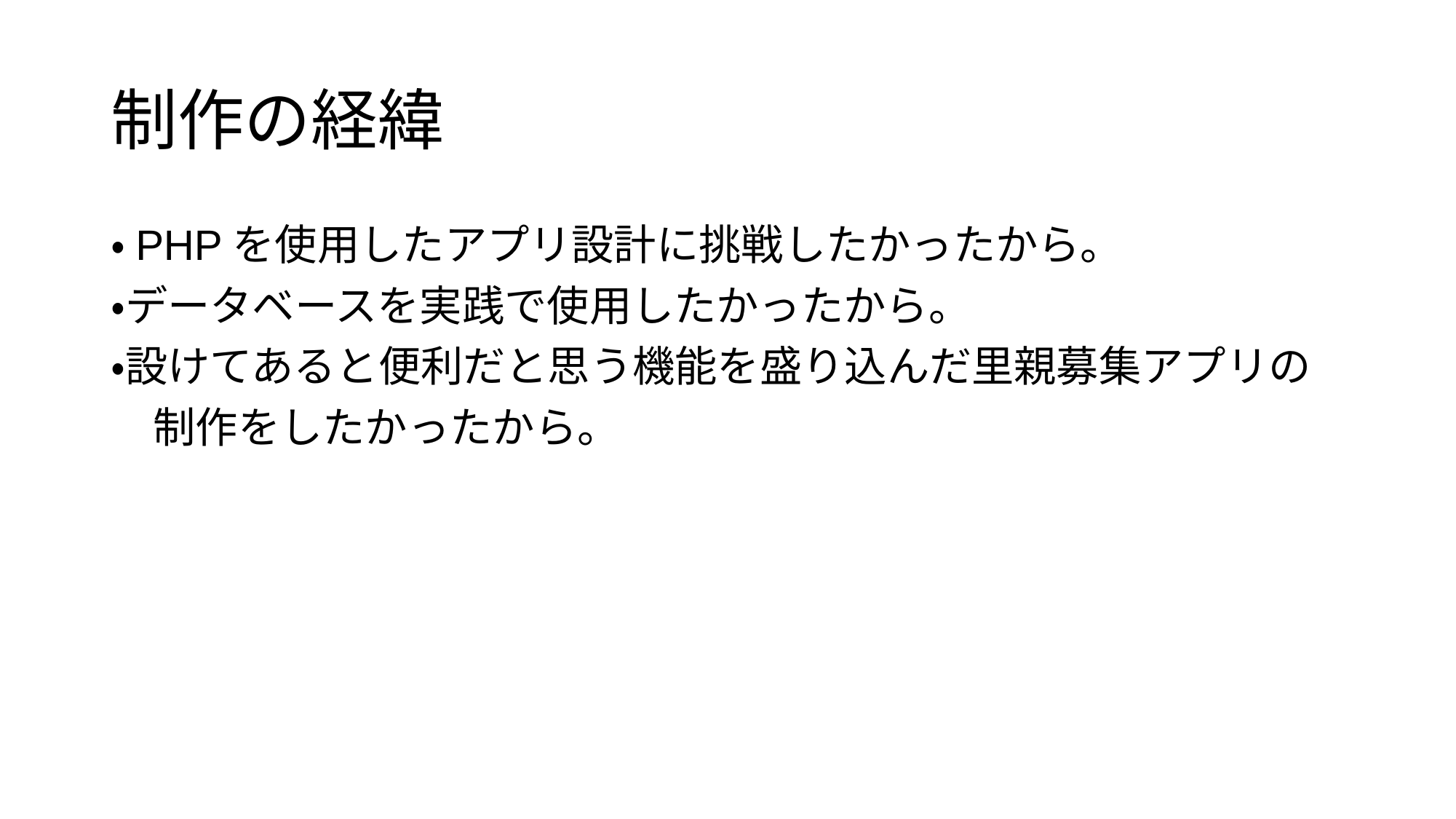

# 制作の経緯
・PHPを使用したアプリ設計に挑戦したかったから。
・データベースを実践で使用したかったから。
・設けてあると便利だと思う機能を盛り込んだ里親募集アプリの
　制作をしたかったから。